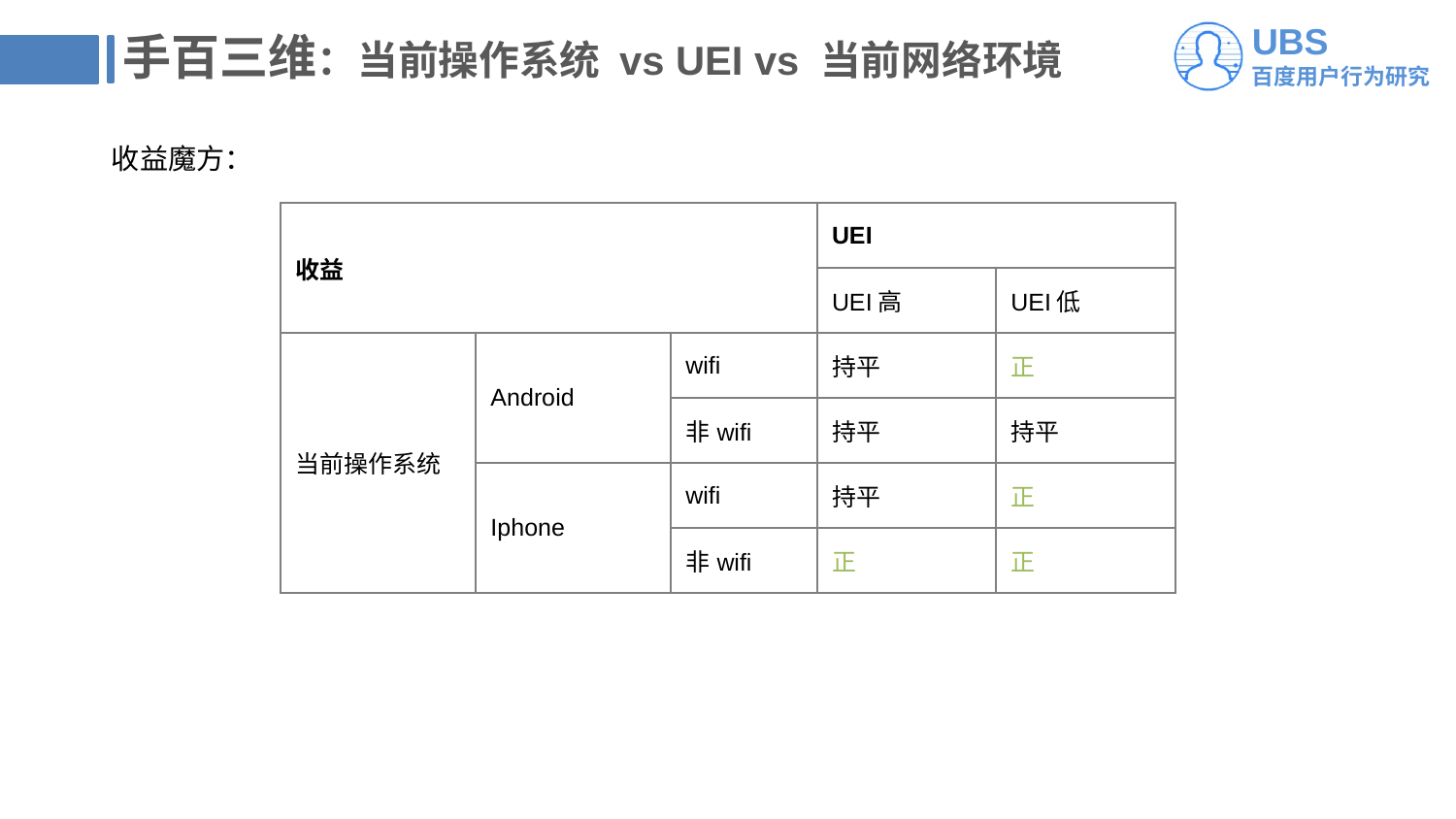

# 手百三维：当前操作系统 vs UEI vs 当前网络环境

收益魔方：
| 收益 |  |  | UEI |  |
| --- | --- | --- | --- | --- |
|  |  |  | UEI高 | UEI低 |
| 当前操作系统 | Android | wifi | 持平 | 正 |
|  |  | 非wifi | 持平 | 持平 |
|  | Iphone | wifi | 持平 | 正 |
|  |  | 非wifi | 正 | 正 |